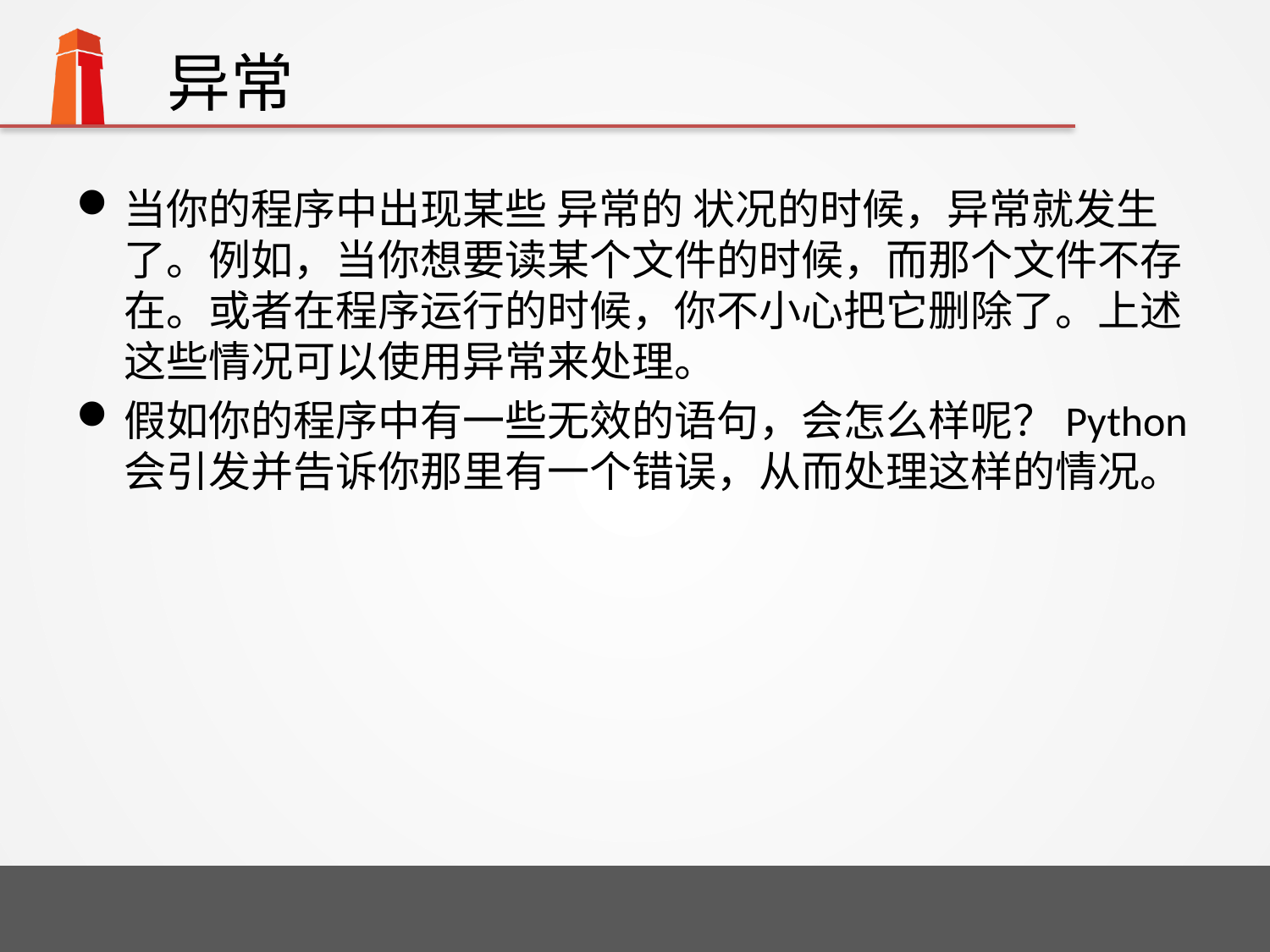

# 异常
当你的程序中出现某些 异常的 状况的时候，异常就发生了。例如，当你想要读某个文件的时候，而那个文件不存在。或者在程序运行的时候，你不小心把它删除了。上述这些情况可以使用异常来处理。
假如你的程序中有一些无效的语句，会怎么样呢？Python会引发并告诉你那里有一个错误，从而处理这样的情况。